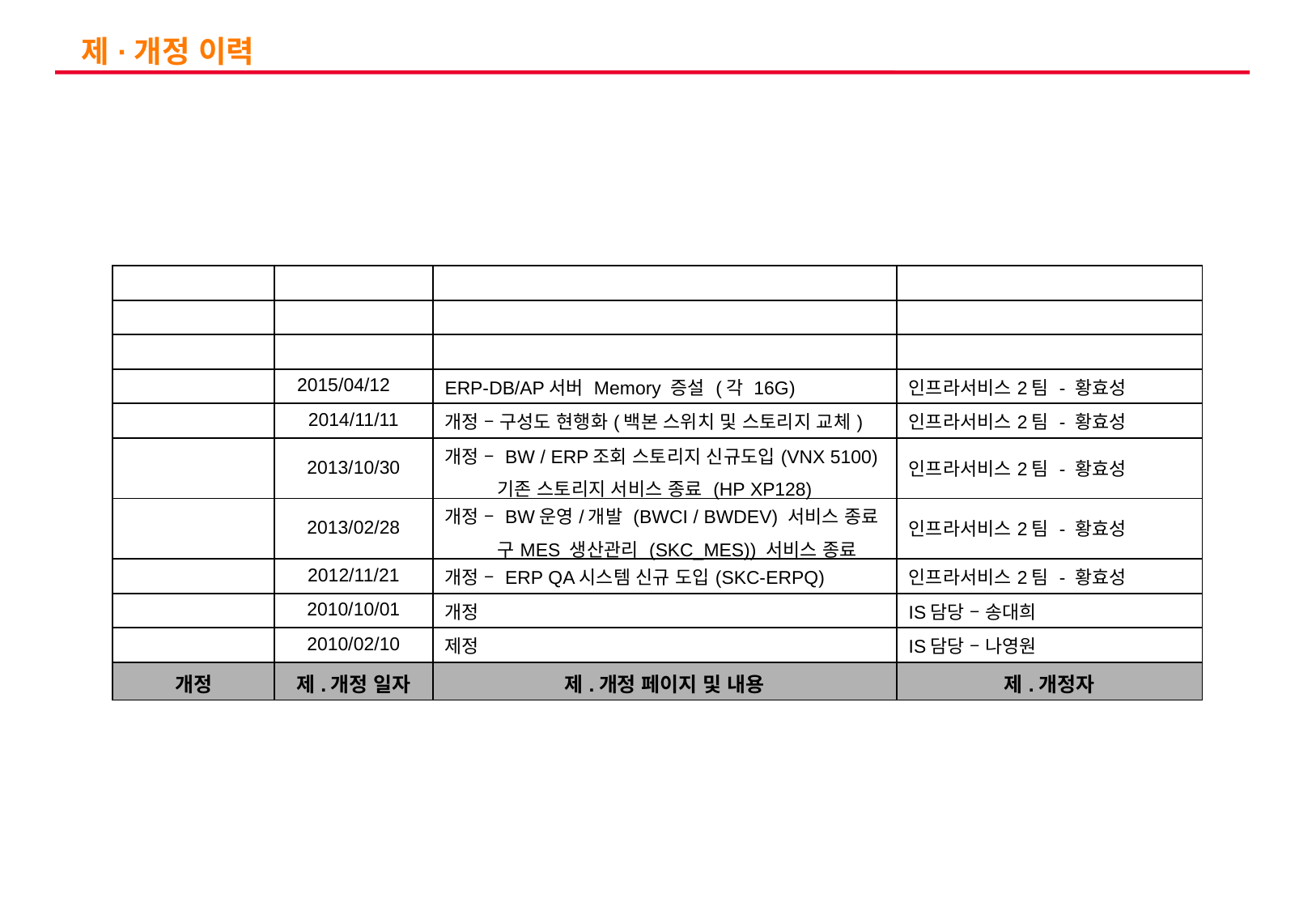

제·개정 이력

|  |  |  |  |
| --- | --- | --- | --- |
|  |  |  |  |
|  |  |  |  |
|  | 2015/04/12 | ERP-DB/AP서버 Memory 증설 (각 16G) | 인프라서비스2팀 - 황효성 |
|  | 2014/11/11 | 개정 – 구성도 현행화(백본 스위치 및 스토리지 교체) | 인프라서비스2팀 - 황효성 |
|  | 2013/10/30 | 개정 – BW / ERP조회 스토리지 신규도입(VNX 5100) 기존 스토리지 서비스 종료 (HP XP128) | 인프라서비스2팀 - 황효성 |
|  | 2013/02/28 | 개정 – BW운영/개발 (BWCI / BWDEV) 서비스 종료 구MES 생산관리 (SKC\_MES)) 서비스 종료 | 인프라서비스2팀 - 황효성 |
|  | 2012/11/21 | 개정 – ERP QA시스템 신규 도입(SKC-ERPQ) | 인프라서비스2팀 - 황효성 |
|  | 2010/10/01 | 개정 | IS담당 – 송대희 |
|  | 2010/02/10 | 제정 | IS담당 – 나영원 |
| 개정 | 제.개정 일자 | 제.개정 페이지 및 내용 | 제.개정자 |